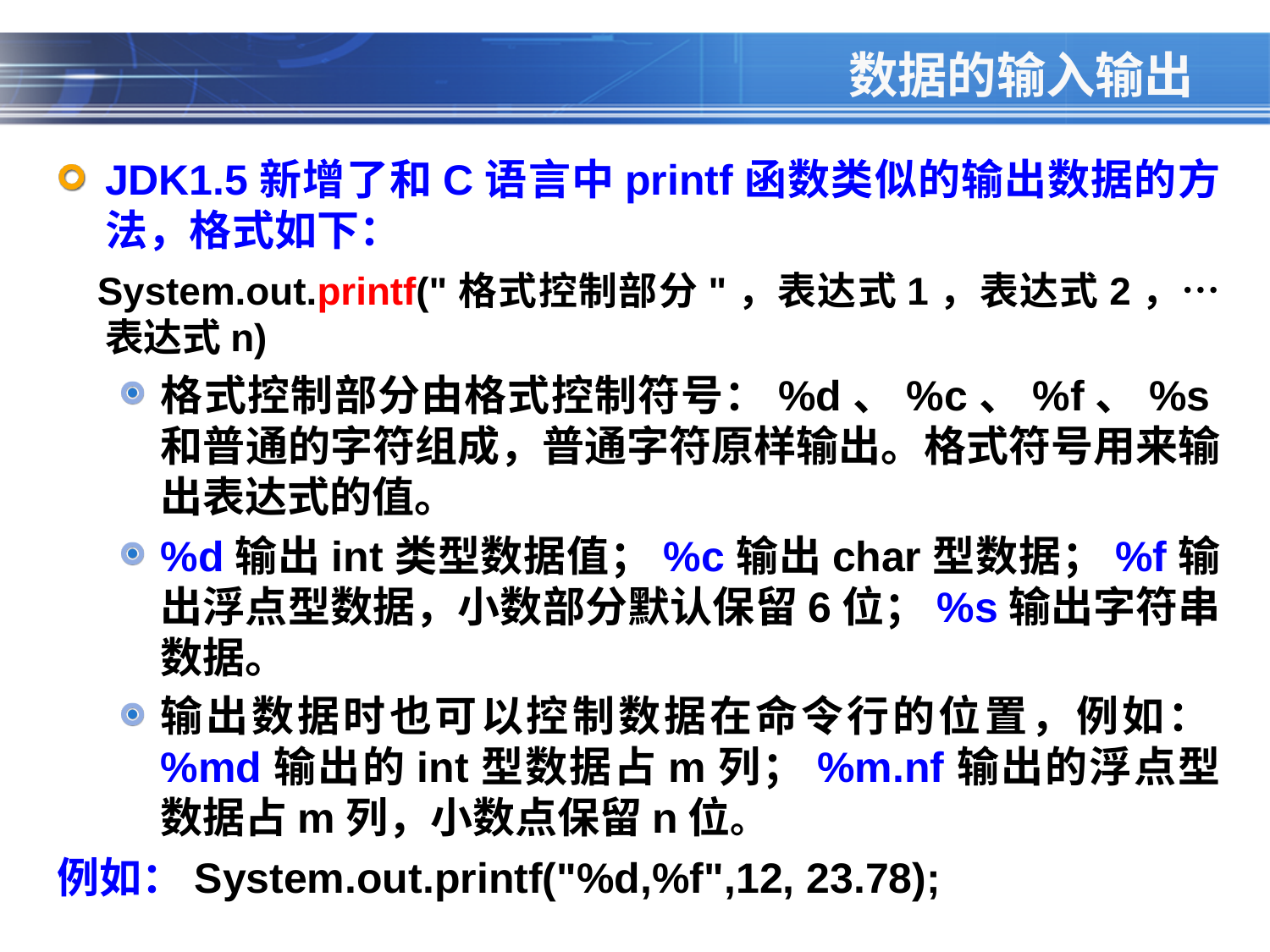

# 数据的输入输出
JDK1.5新增了和C语言中printf函数类似的输出数据的方法，格式如下：
   System.out.printf("格式控制部分"，表达式1，表达式2，…表达式n)
格式控制部分由格式控制符号：%d、%c、%f、%s和普通的字符组成，普通字符原样输出。格式符号用来输出表达式的值。
%d输出int类型数据值；%c输出char型数据；%f输出浮点型数据，小数部分默认保留6位；%s输出字符串数据。
输出数据时也可以控制数据在命令行的位置，例如：%md输出的int型数据占m列；%m.nf输出的浮点型数据占m列，小数点保留n位。
例如：System.out.printf("%d,%f",12, 23.78);